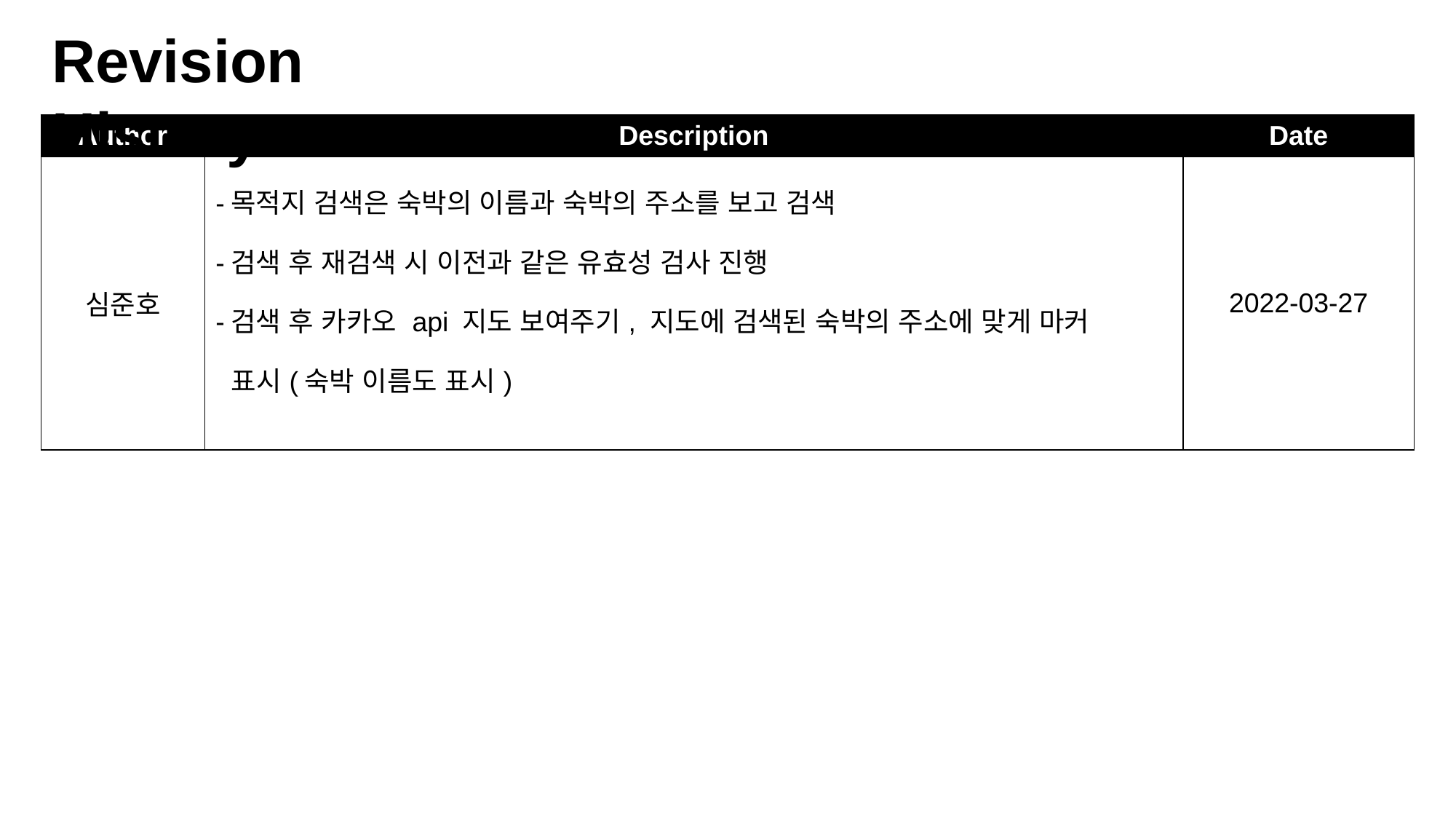

Revision History
| Author | Description | Date |
| --- | --- | --- |
| 심준호 | -목적지 검색은 숙박의 이름과 숙박의 주소를 보고 검색 -검색 후 재검색 시 이전과 같은 유효성 검사 진행 -검색 후 카카오 api 지도 보여주기, 지도에 검색된 숙박의 주소에 맞게 마커 표시(숙박 이름도 표시) | 2022-03-27 |